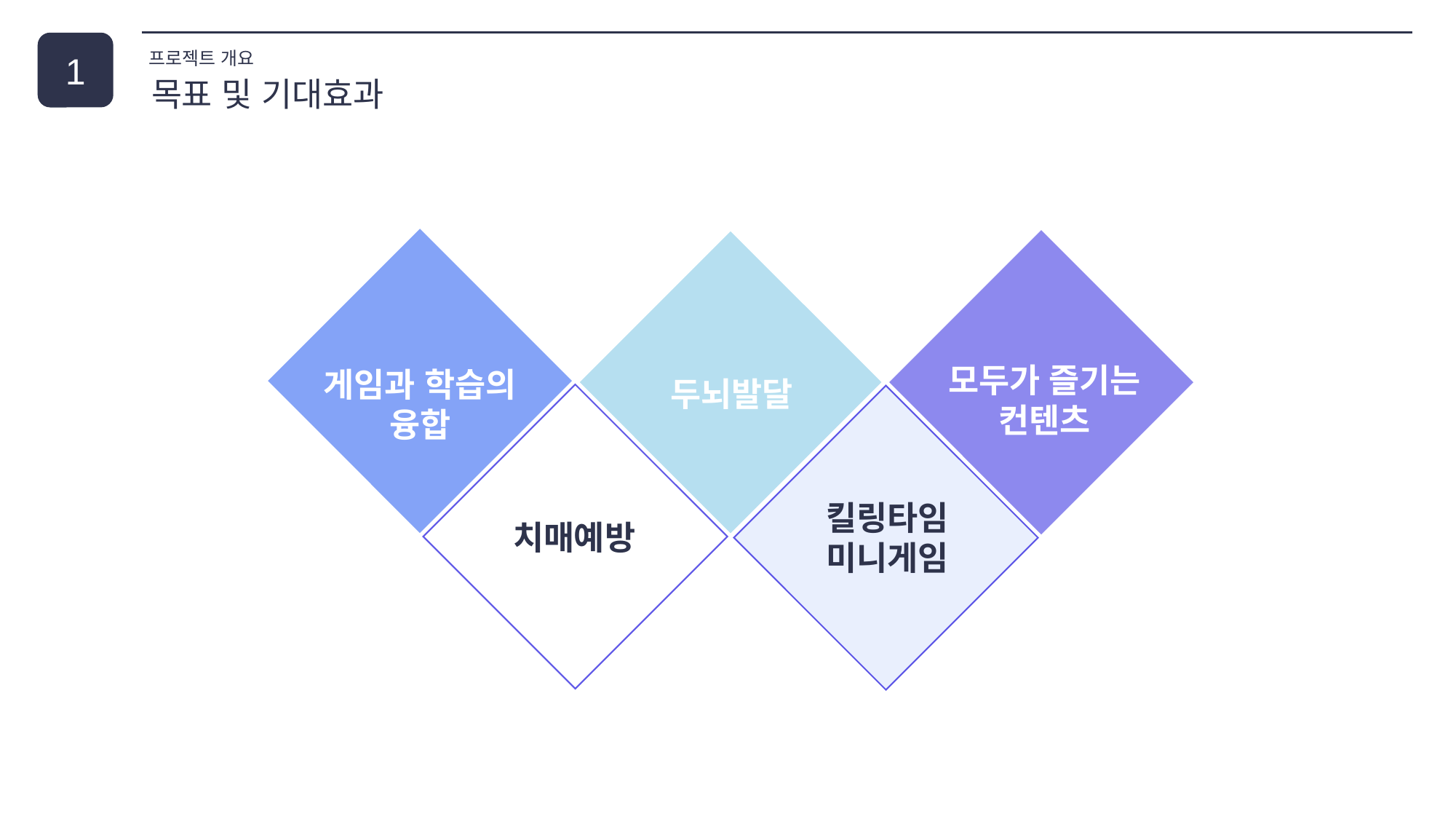

1
프로젝트 개요
목표 및 기대효과

모두가 즐기는
컨텐츠

게임과 학습의
융합
두뇌발달

킬링타임
미니게임
치매예방